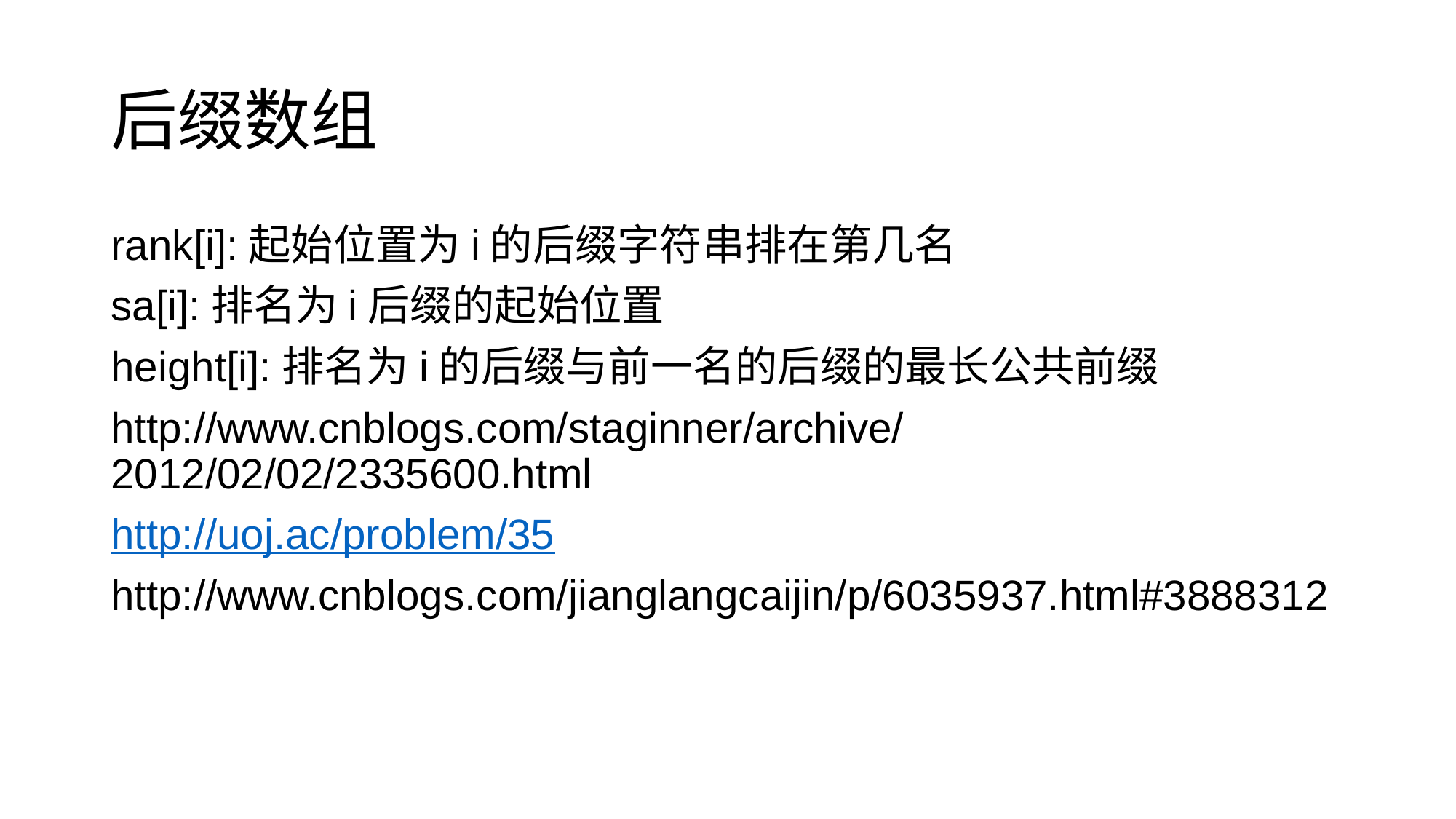

# 后缀数组
rank[i]:起始位置为i的后缀字符串排在第几名
sa[i]:排名为i后缀的起始位置
height[i]:排名为i的后缀与前一名的后缀的最长公共前缀
http://www.cnblogs.com/staginner/archive/2012/02/02/2335600.html
http://uoj.ac/problem/35
http://www.cnblogs.com/jianglangcaijin/p/6035937.html#3888312